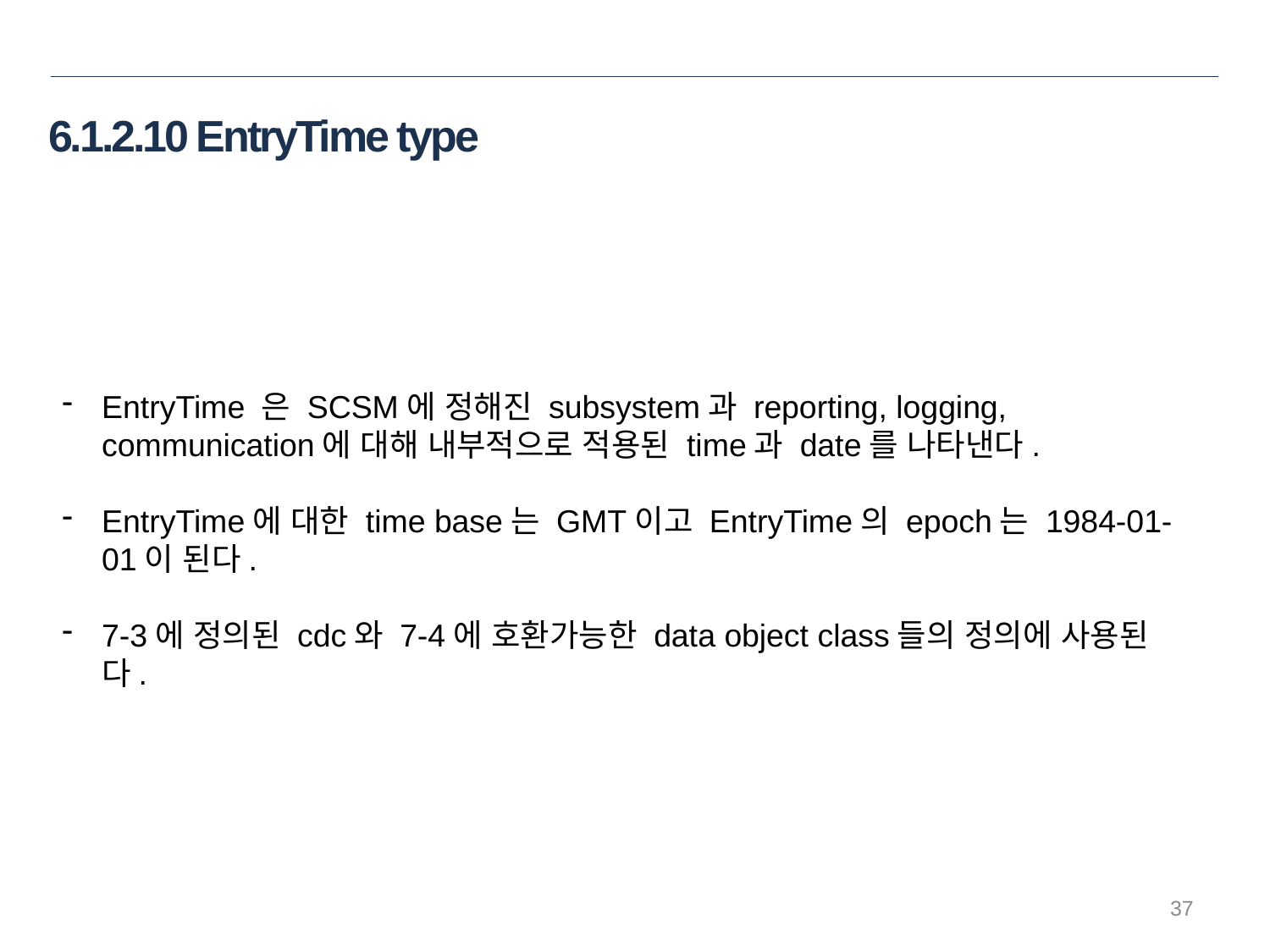

6.1.2.10 EntryTime type
EntryTime 은 SCSM에 정해진 subsystem과 reporting, logging, communication에 대해 내부적으로 적용된 time과 date를 나타낸다.

EntryTime에 대한 time base는 GMT이고 EntryTime의 epoch는 1984-01-01이 된다.

7-3에 정의된 cdc와 7-4에 호환가능한 data object class들의 정의에 사용된다.

37